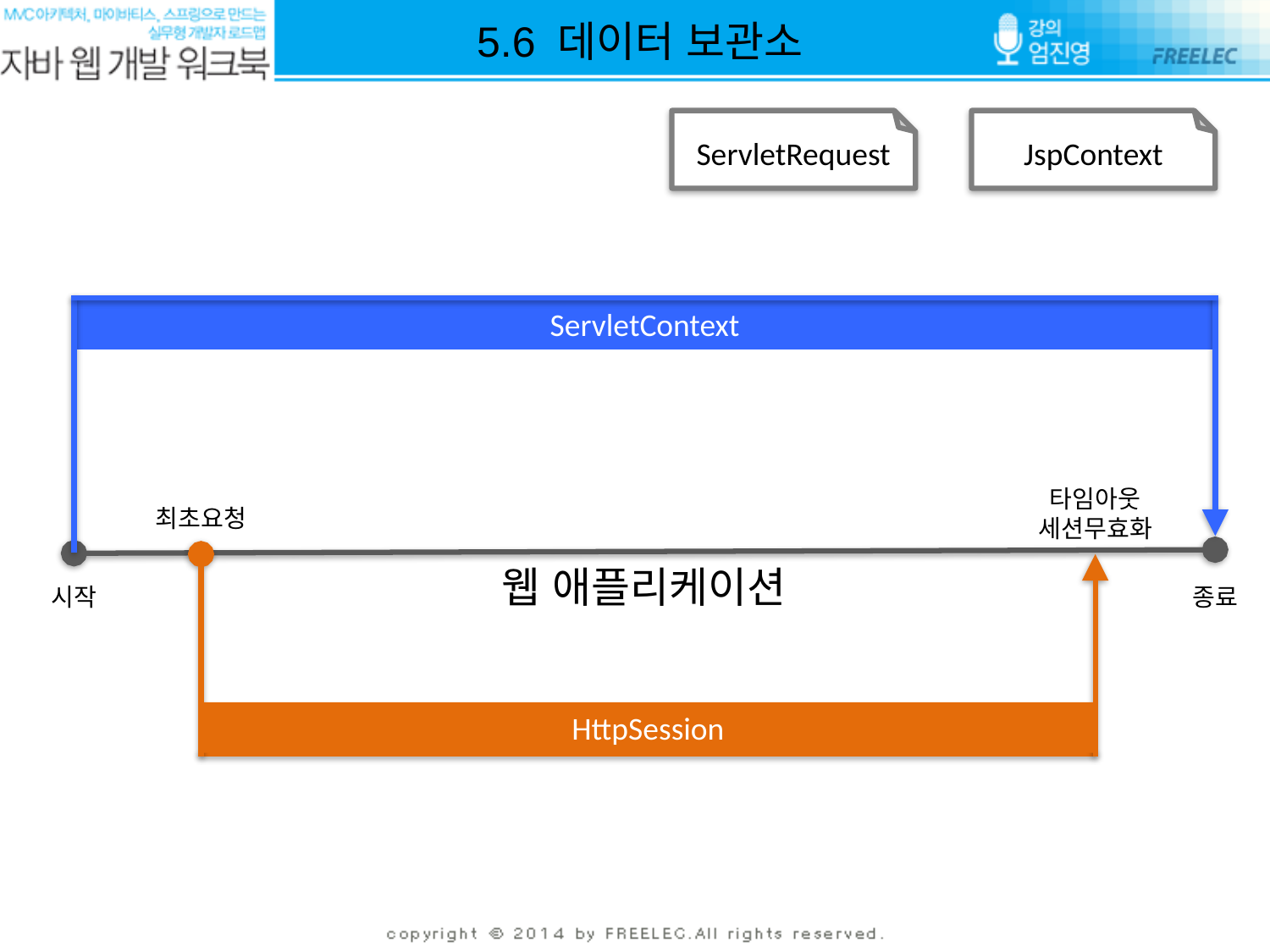

5.6 데이터 보관소

ServletRequest

JspContext
ServletContext
타임아웃
세션무효화
최초요청
웹 애플리케이션
종료
시작
HttpSession